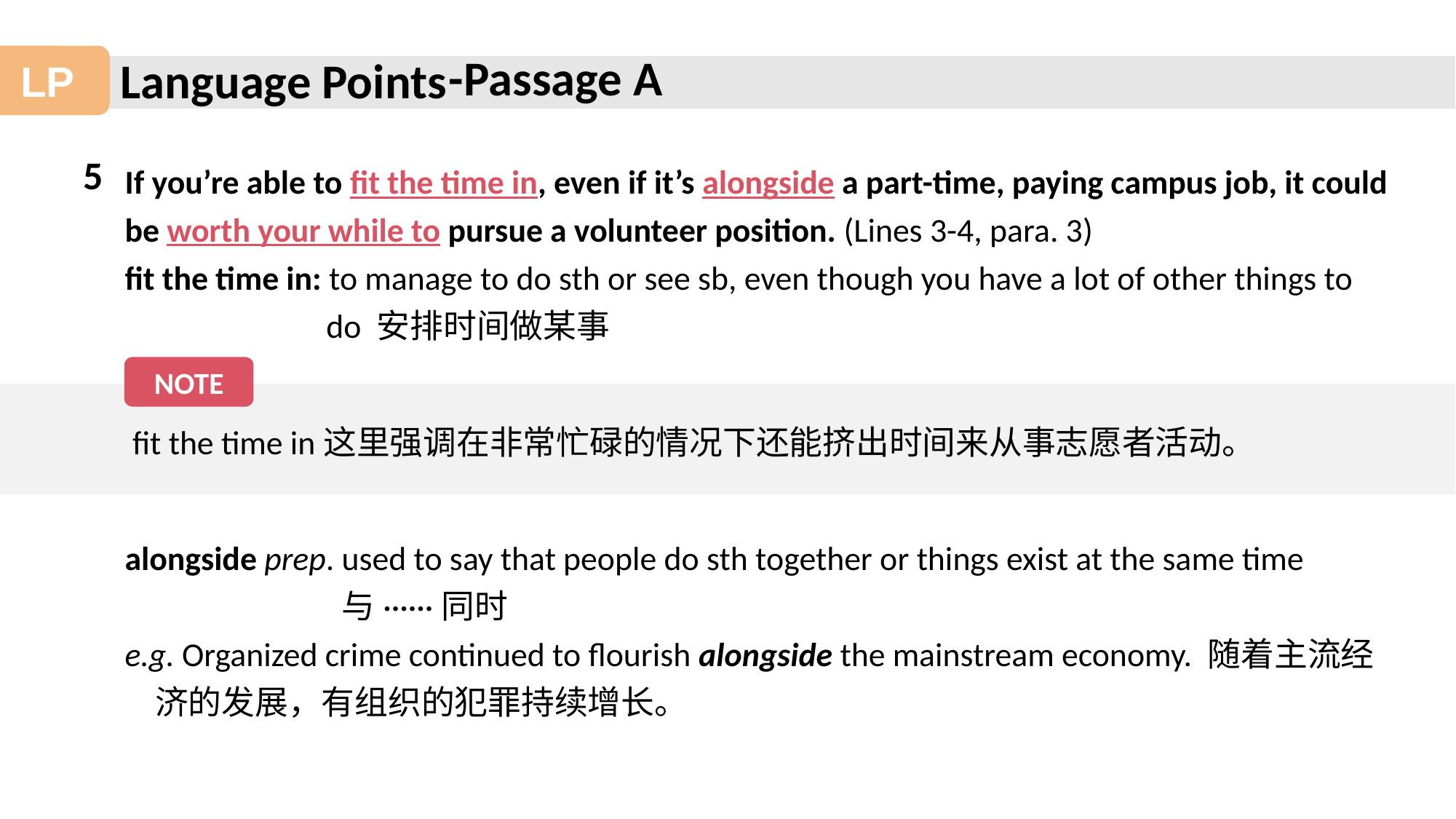

-Passage A
5
If you’re able to fit the time in, even if it’s alongside a part-time, paying campus job, it could be worth your while to pursue a volunteer position. (Lines 3-4, para. 3)
fit the time in: to manage to do sth or see sb, even though you have a lot of other things to
                           do 安排时间做某事

alongside prep. used to say that people do sth together or things exist at the same time
                            与······同时
e.g. Organized crime continued to flourish alongside the mainstream economy. 随着主流经
   济的发展，有组织的犯罪持续增长。

NOTE

 fit the time in这里强调在非常忙碌的情况下还能挤出时间来从事志愿者活动。